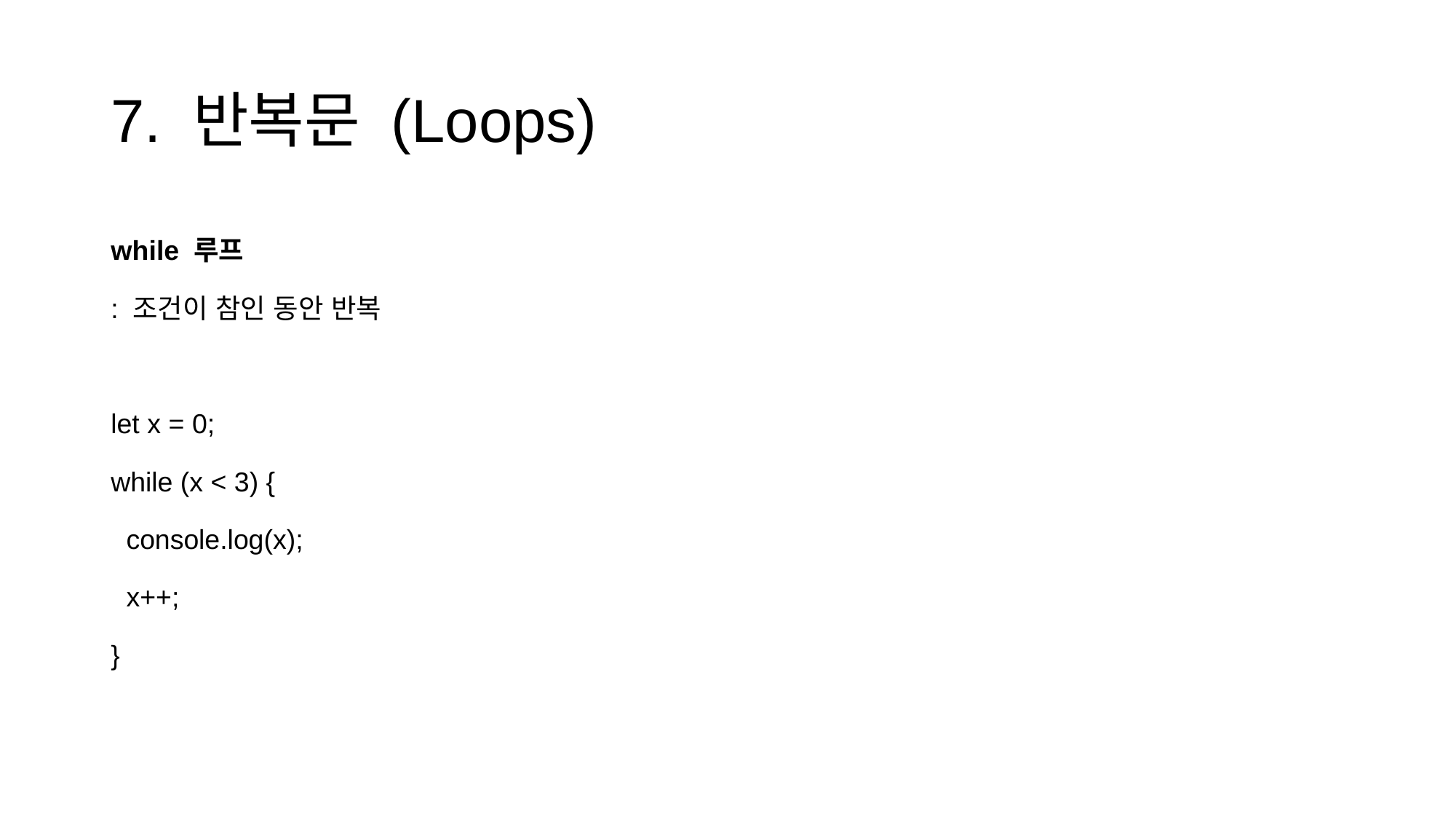

# 7. 반복문 (Loops)
while 루프
: 조건이 참인 동안 반복

let x = 0;
while (x < 3) {
  console.log(x);
  x++;
}